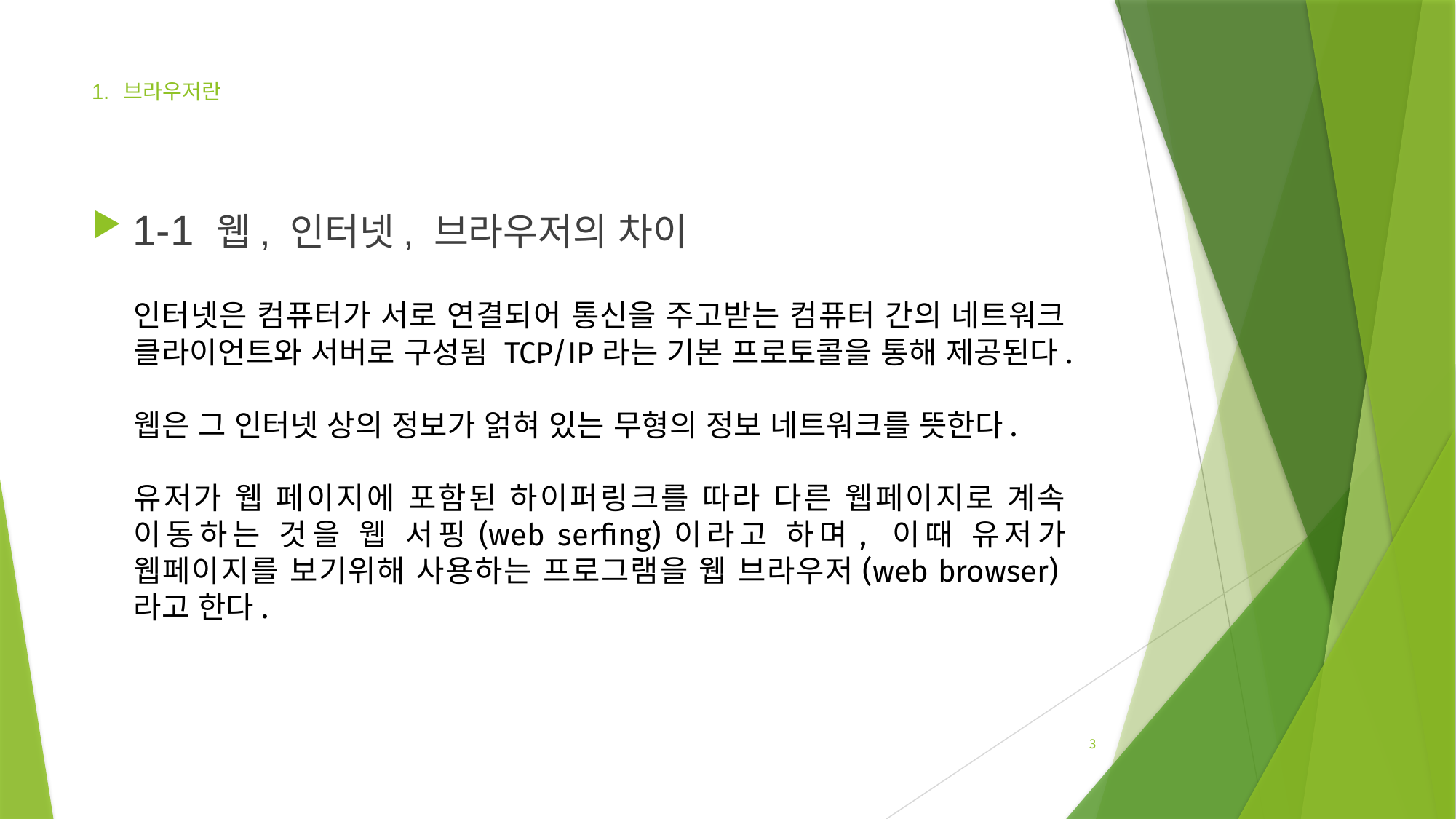

# 1.  브라우저란

1-1 웹, 인터넷, 브라우저의 차이

인터넷은 컴퓨터가 서로 연결되어 통신을 주고받는 컴퓨터 간의 네트워크 클라이언트와 서버로 구성됨 TCP/IP라는 기본 프로토콜을 통해 제공된다.

웹은 그 인터넷 상의 정보가 얽혀 있는 무형의 정보 네트워크를 뜻한다.

유저가 웹 페이지에 포함된 하이퍼링크를 따라 다른 웹페이지로 계속 이동하는 것을 웹 서핑(web serfing)이라고 하며, 이때 유저가 웹페이지를 보기위해 사용하는 프로그램을 웹 브라우저(web browser)라고 한다.
3